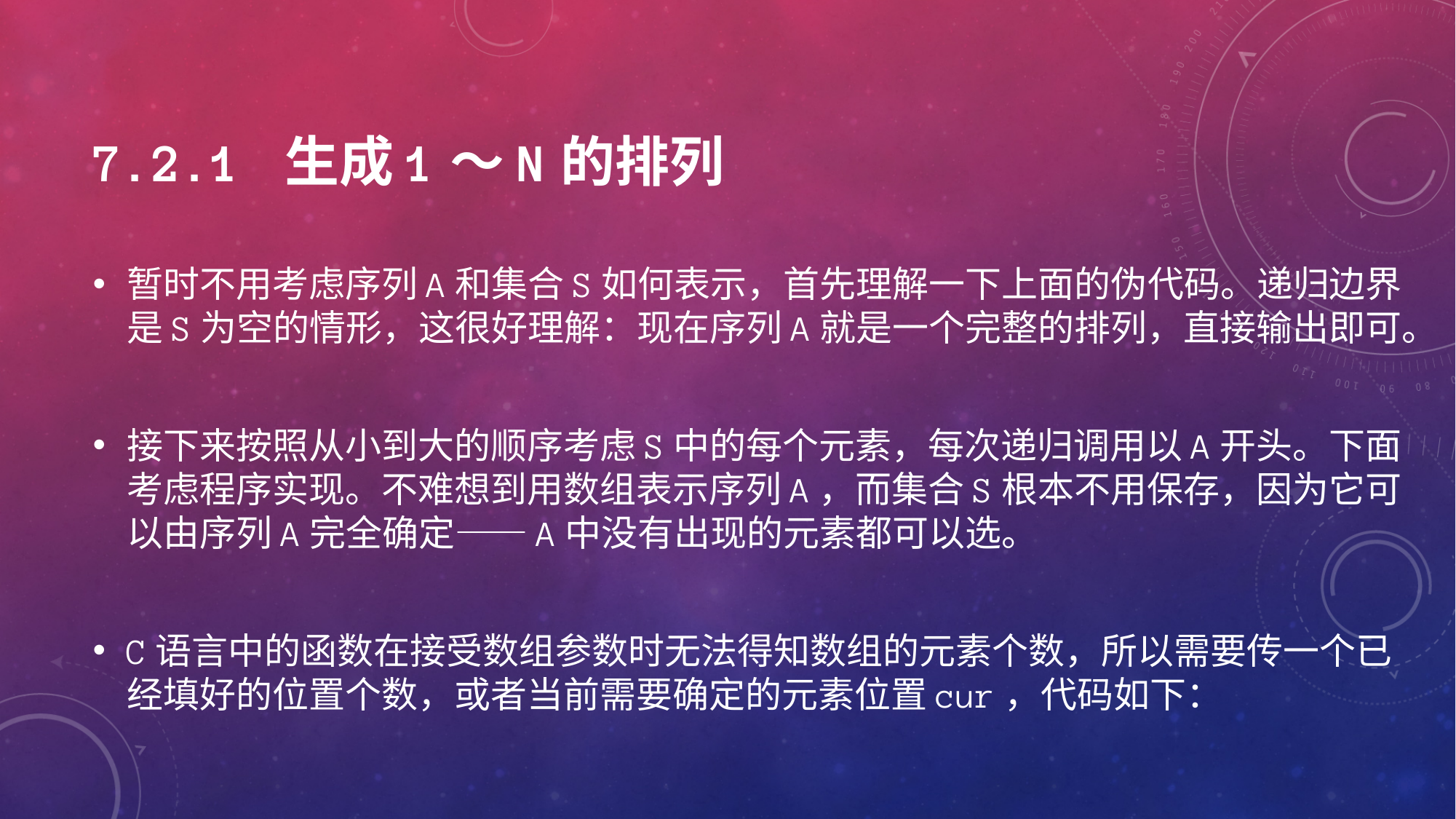

# 7.2.1 生成1～n的排列
暂时不用考虑序列A和集合S如何表示，首先理解一下上面的伪代码。递归边界是S为空的情形，这很好理解：现在序列A就是一个完整的排列，直接输出即可。

接下来按照从小到大的顺序考虑S中的每个元素，每次递归调用以A开头。下面考虑程序实现。不难想到用数组表示序列A，而集合S根本不用保存，因为它可以由序列A完全确定——A中没有出现的元素都可以选。

C语言中的函数在接受数组参数时无法得知数组的元素个数，所以需要传一个已经填好的位置个数，或者当前需要确定的元素位置cur，代码如下：